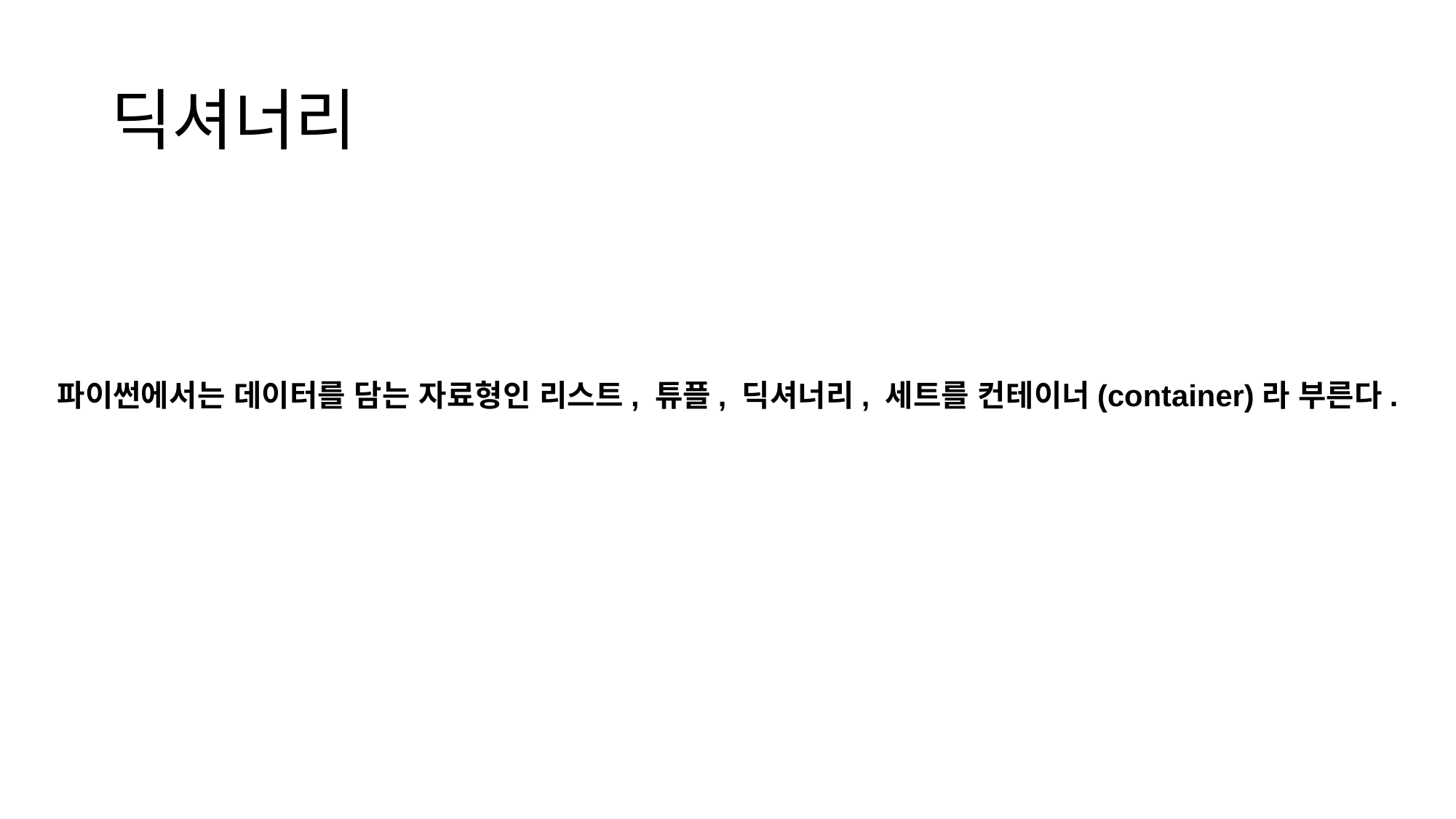

# 딕셔너리
파이썬에서는 데이터를 담는 자료형인 리스트, 튜플, 딕셔너리, 세트를 컨테이너(container)라 부른다.